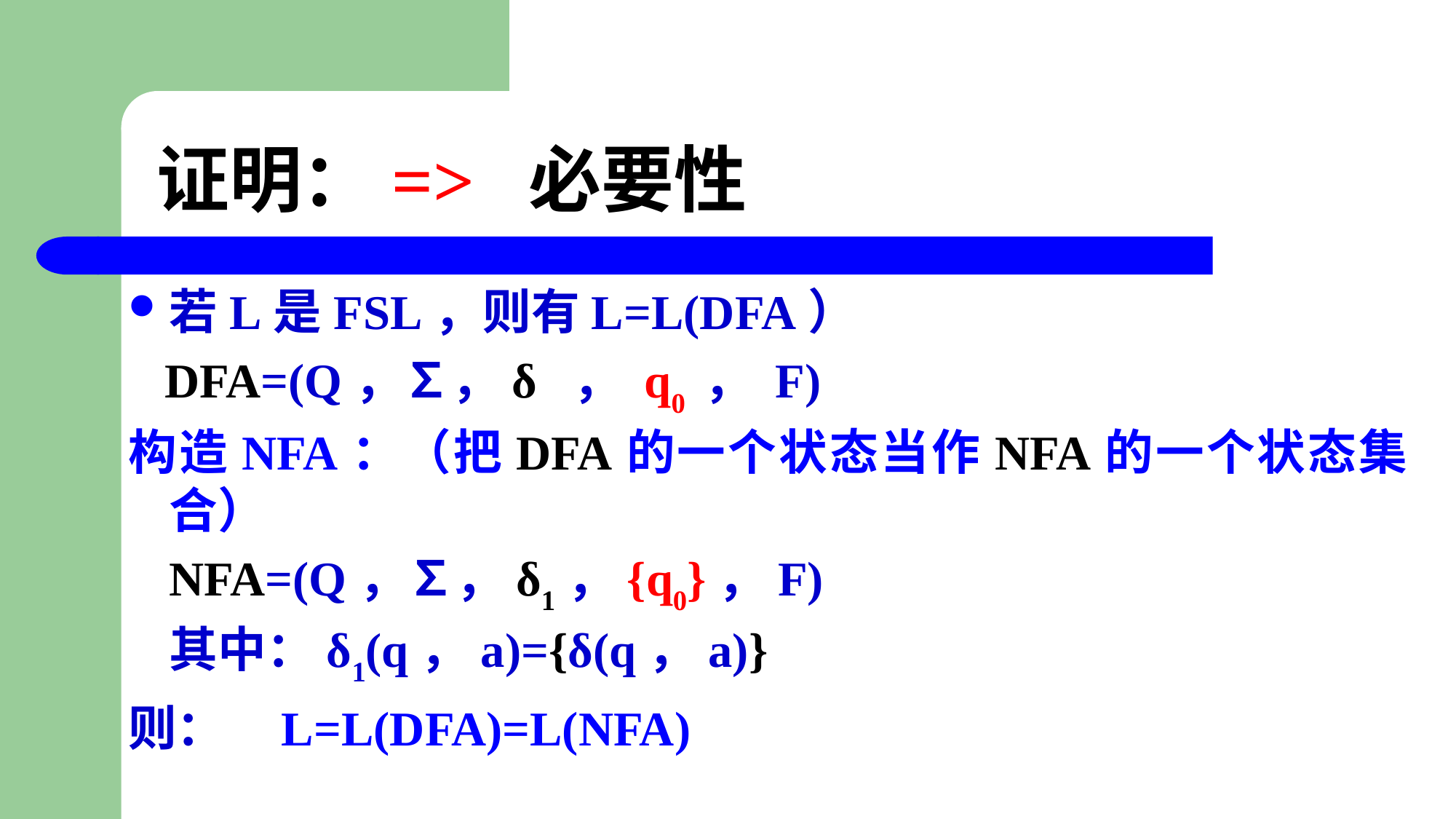

# 证明：=>  必要性
若L是FSL，则有L=L(DFA）
   DFA=(Q，∑，δ  ， q0 ， F)
构造NFA：（把DFA的一个状态当作NFA的一个状态集合）
	NFA=(Q，∑，δ1，{q0}，F)
 	其中：δ1(q，a)={δ(q，a)}
则：    L=L(DFA)=L(NFA)